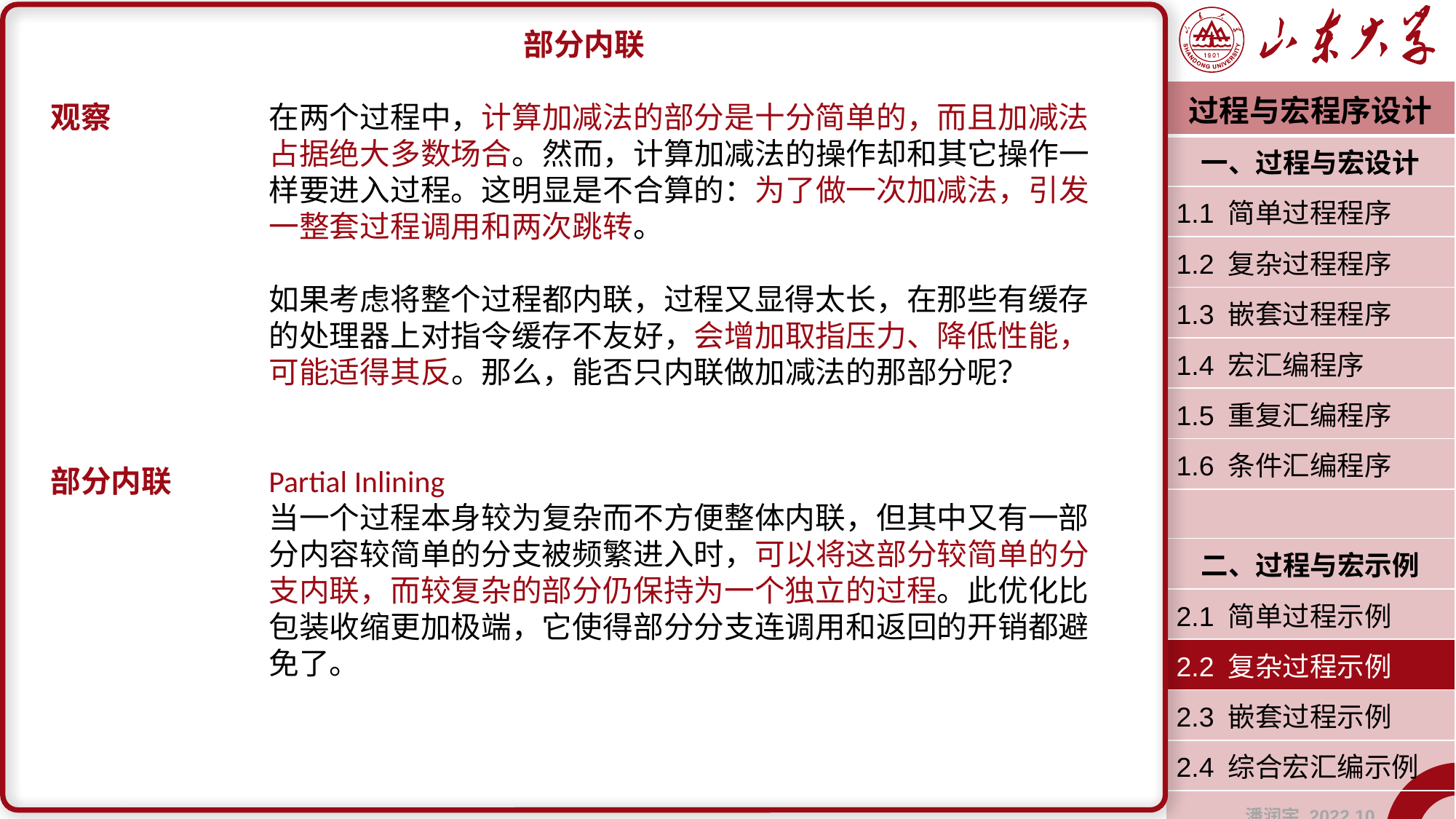

部分内联

观察		在两个过程中，计算加减法的部分是十分简单的，而且加减法		占据绝大多数场合。然而，计算加减法的操作却和其它操作一		样要进入过程。这明显是不合算的：为了做一次加减法，引发		一整套过程调用和两次跳转。

		如果考虑将整个过程都内联，过程又显得太长，在那些有缓存		的处理器上对指令缓存不友好，会增加取指压力、降低性能，		可能适得其反。那么，能否只内联做加减法的那部分呢？

部分内联	Partial Inlining
		当一个过程本身较为复杂而不方便整体内联，但其中又有一部		分内容较简单的分支被频繁进入时，可以将这部分较简单的分		支内联，而较复杂的部分仍保持为一个独立的过程。此优化比		包装收缩更加极端，它使得部分分支连调用和返回的开销都避		免了。
| 过程与宏程序设计 |
| --- |
| 一、过程与宏设计 |
| 1.1 简单过程程序 |
| 1.2 复杂过程程序 |
| 1.3 嵌套过程程序 |
| 1.4 宏汇编程序 |
| 1.5 重复汇编程序 |
| 1.6 条件汇编程序 |
|  |
| 二、过程与宏示例 |
| 2.1 简单过程示例 |
| 2.2 复杂过程示例 |
| 2.3 嵌套过程示例 |
| 2.4 综合宏汇编示例 |
| 潘润宇 2022.10 |